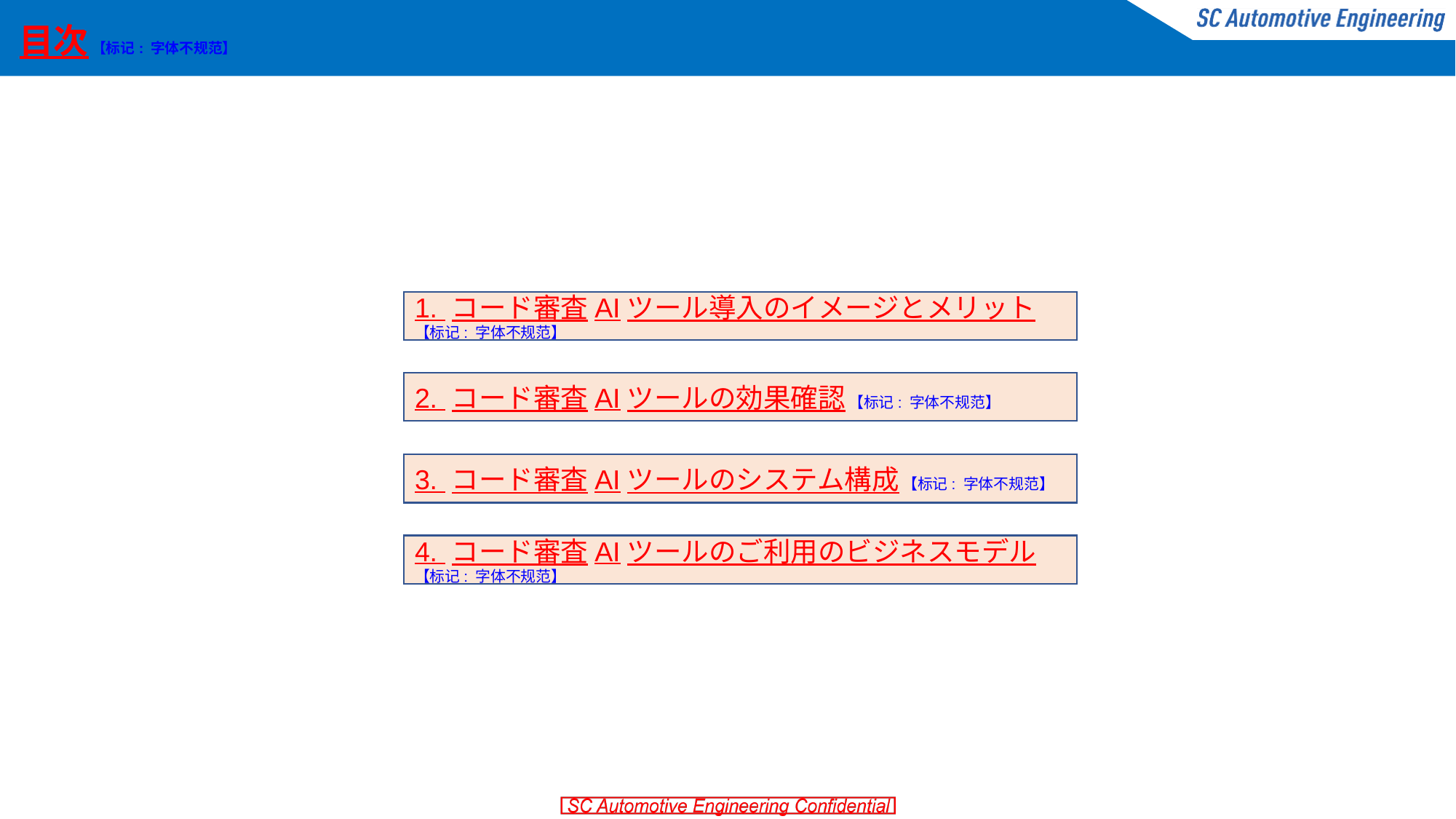

# 目次 【标记: 字体不规范】
1. コード審査AIツール導入のイメージとメリット 【标记: 字体不规范】
2. コード審査AIツールの効果確認 【标记: 字体不规范】
3. コード審査AIツールのシステム構成 【标记: 字体不规范】
4. コード審査AIツールのご利用のビジネスモデル 【标记: 字体不规范】
2